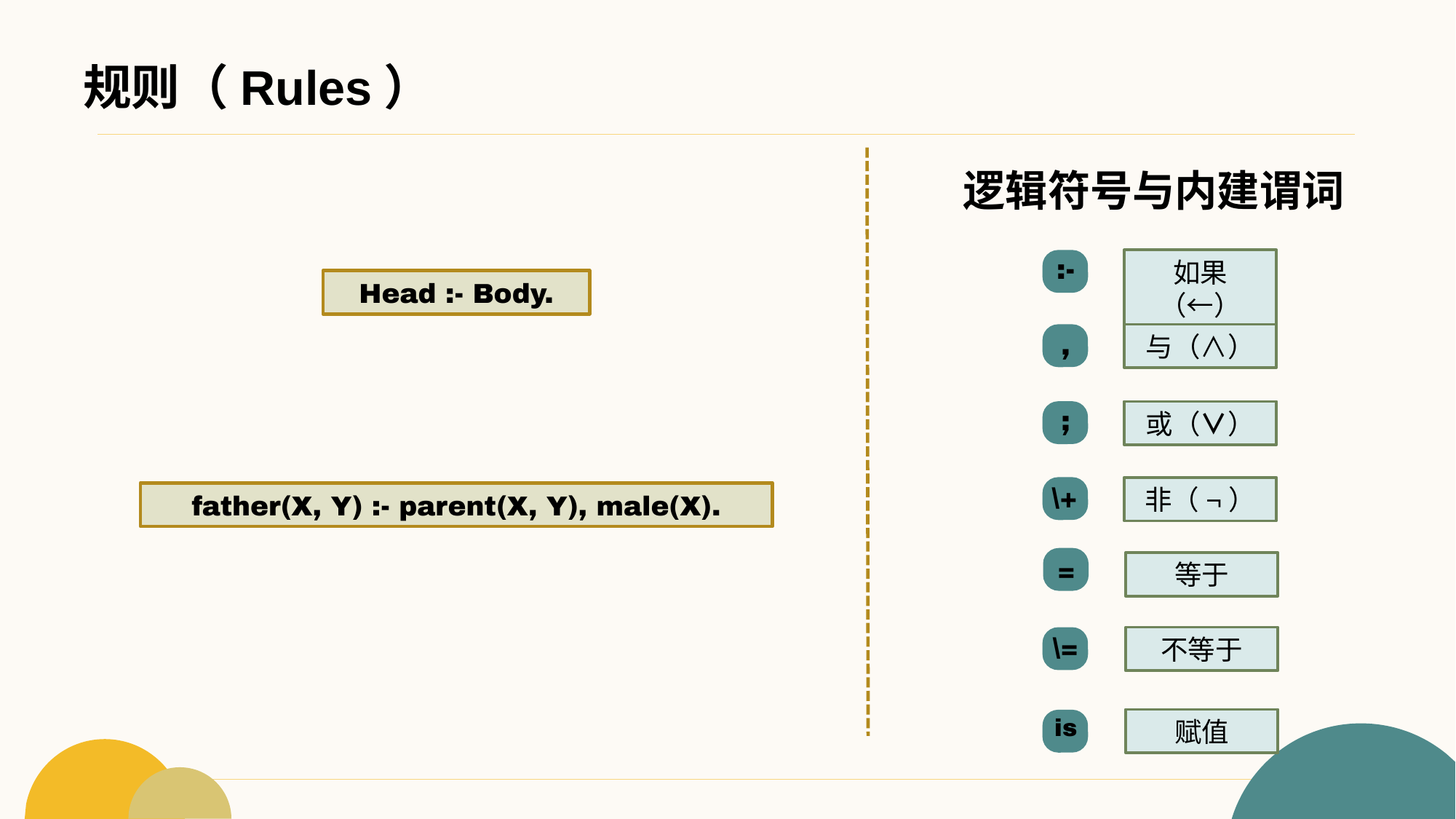

# 规则（Rules）
逻辑符号与内建谓词
:-

如果（←）
Head :- Body.
,

与（∧）
;

或（∨）
\+

非（¬）
father(X, Y) :- parent(X, Y), male(X).
=

等于
\=

不等于
is

赋值